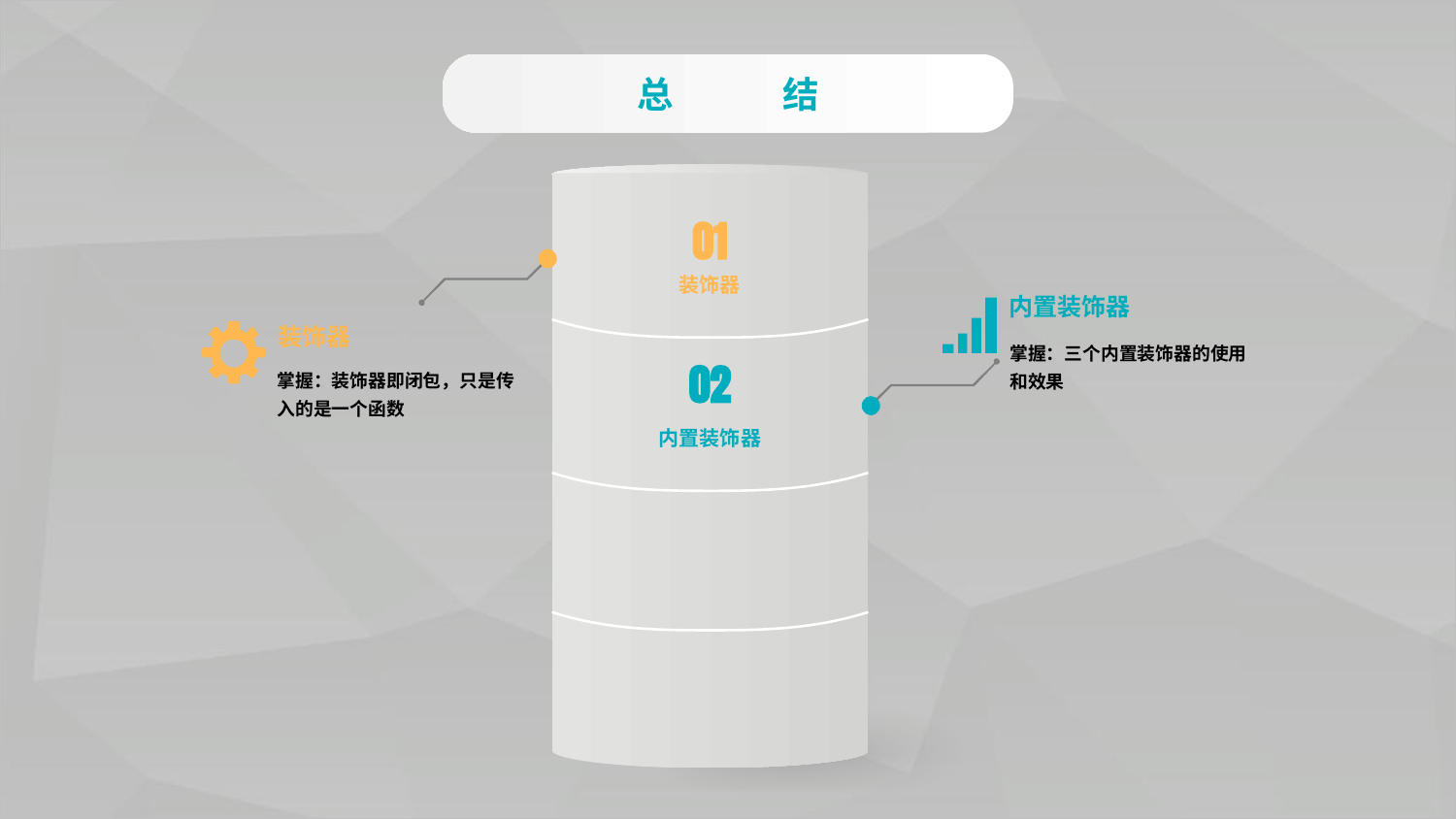

总	结

01
装饰器

内置装饰器

掌握：三个内置装饰器的使用和效果
装饰器

掌握：装饰器即闭包，只是传入的是一个函数
02
内置装饰器